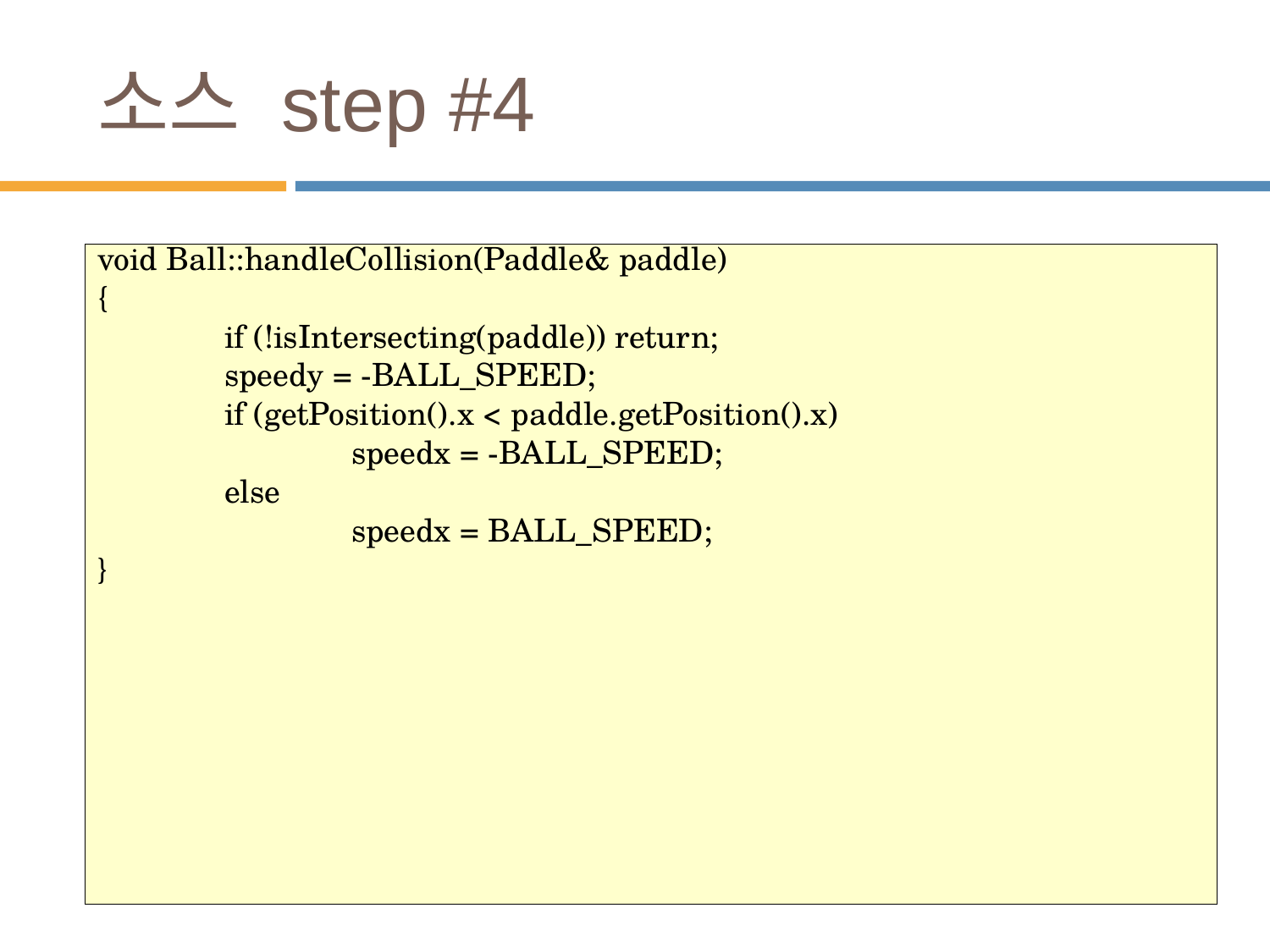

# 소스 step #4
void Ball::handleCollision(Paddle& paddle)
{
	if (!isIntersecting(paddle)) return;
	speedy = -BALL_SPEED;
	if (getPosition().x < paddle.getPosition().x)
		speedx = -BALL_SPEED;
	else
		speedx = BALL_SPEED;
}